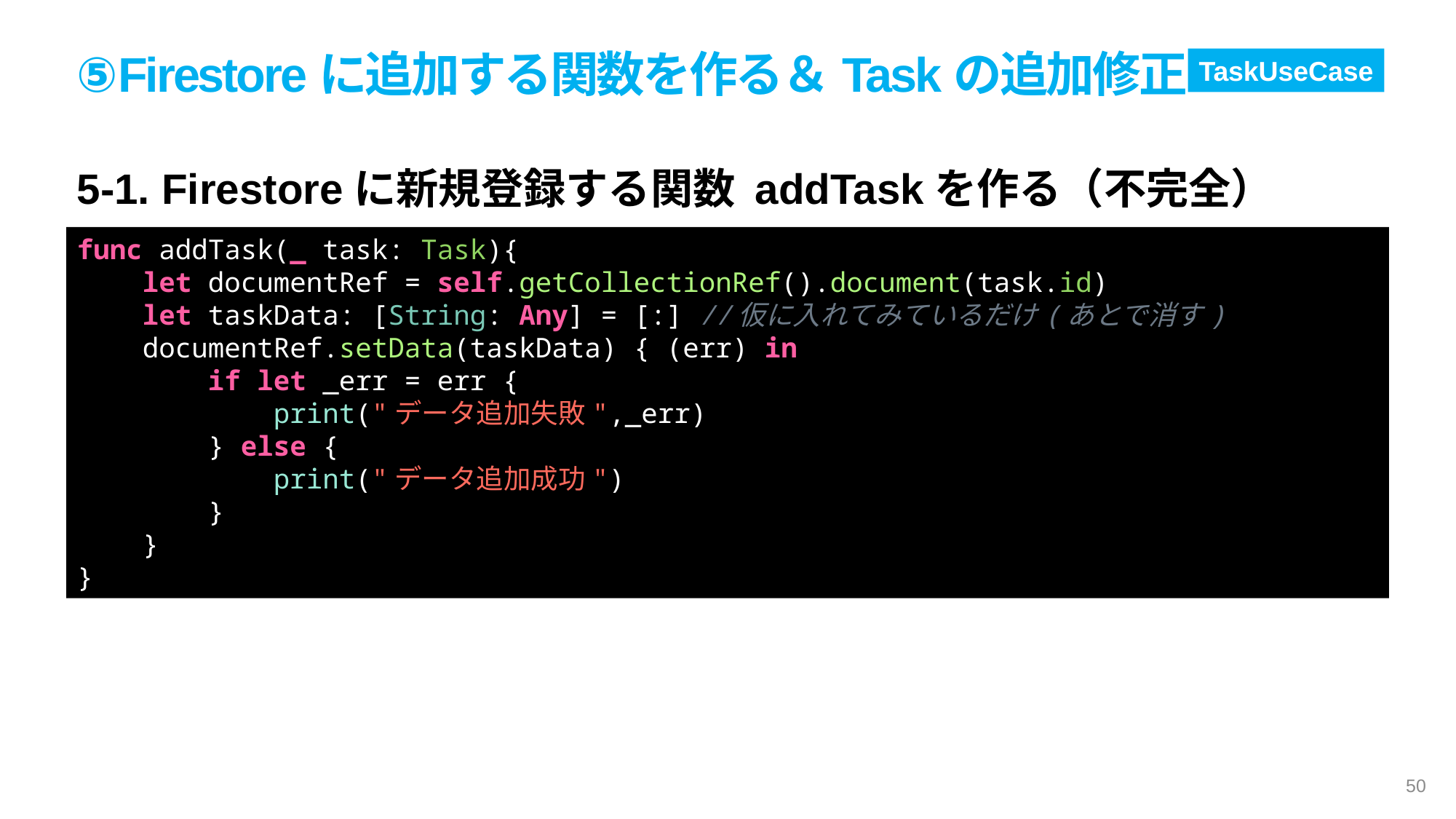

⑤Firestoreに追加する関数を作る＆Taskの追加修正
TaskUseCase
5-1. Firestoreに新規登録する関数 addTaskを作る（不完全）
func addTask(_ task: Task){
    let documentRef = self.getCollectionRef().document(task.id)
    let taskData: [String: Any] = [:] //仮に入れてみているだけ(あとで消す)
    documentRef.setData(taskData) { (err) in
        if let _err = err {
            print("データ追加失敗",_err)
        } else {
            print("データ追加成功")
        }
    }
}
50